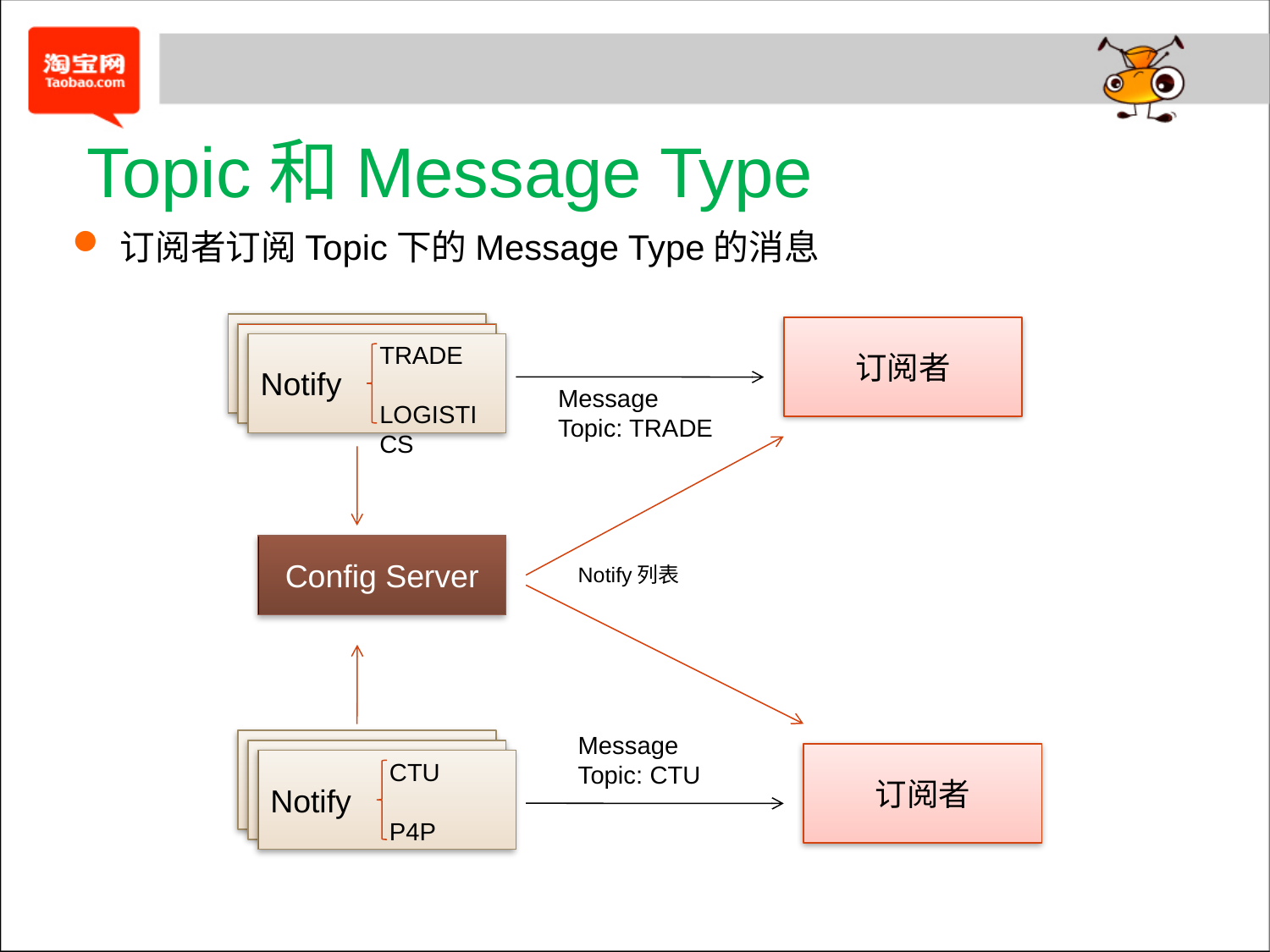

# Topic和Message Type
订阅者订阅Topic下的Message Type的消息

Notify
订阅者
Notify
Notify
TRADE

LOGISTICS

Message
Topic: TRADE
Config Server
Notify列表
Message
Topic: CTU
Notify
Notify
订阅者
Notify
CTU

P4P